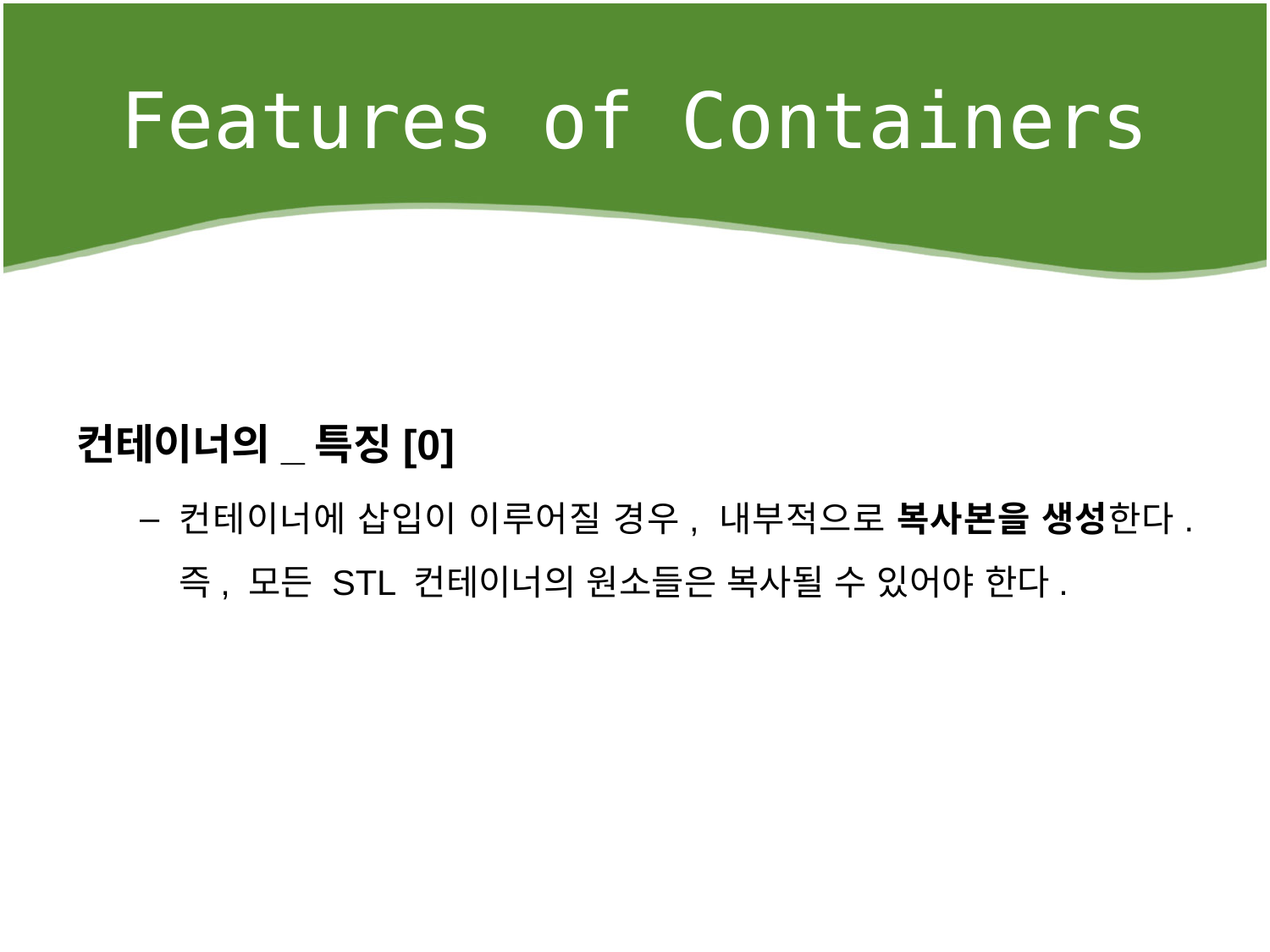

# Features of Containers
컨테이너의_특징[0]
컨테이너에 삽입이 이루어질 경우, 내부적으로 복사본을 생성한다. 즉, 모든 STL 컨테이너의 원소들은 복사될 수 있어야 한다.